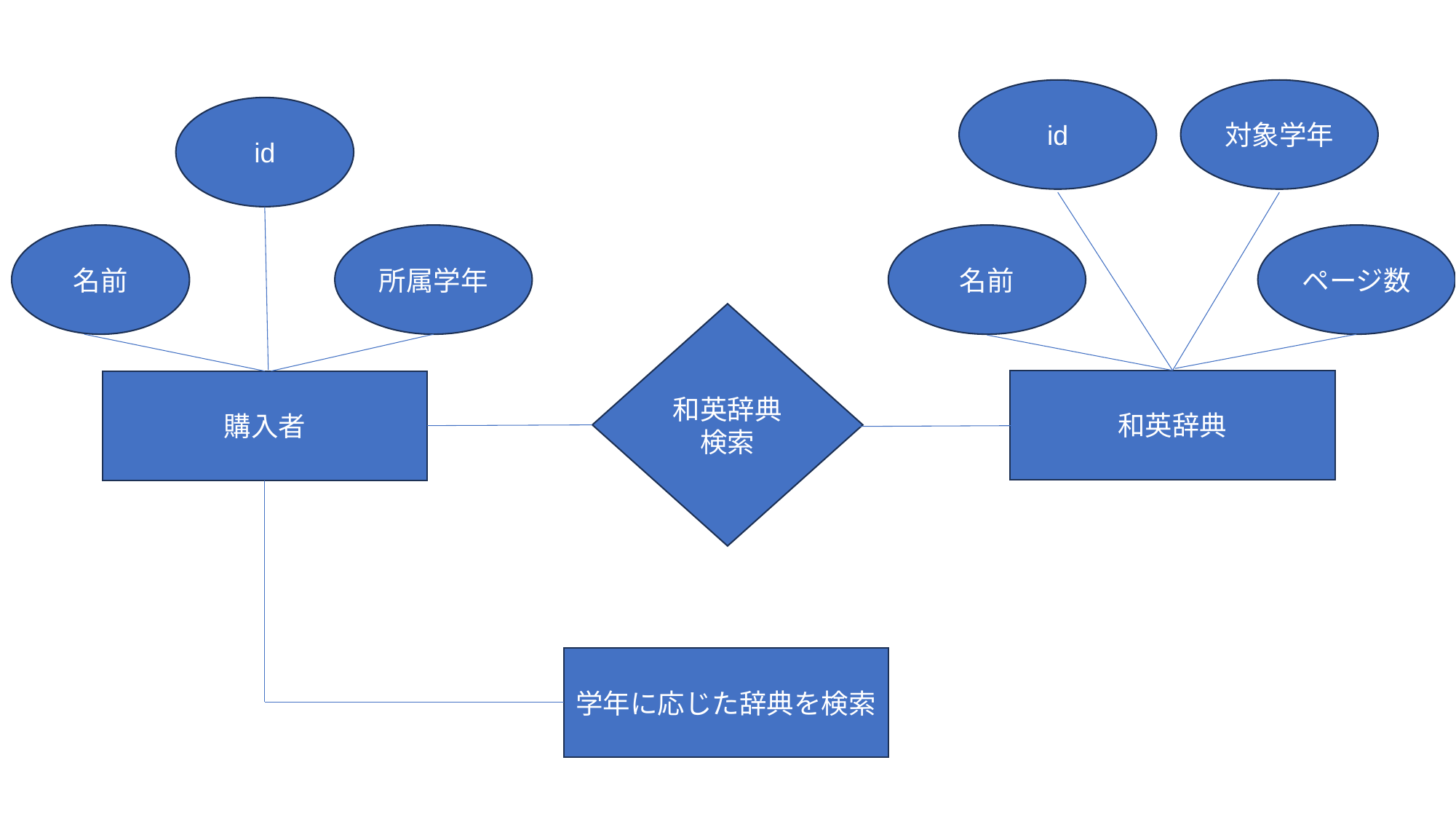

id
対象学年
id
名前
所属学年
名前
ページ数
和英辞典検索
和英辞典
購入者
学年に応じた辞典を検索